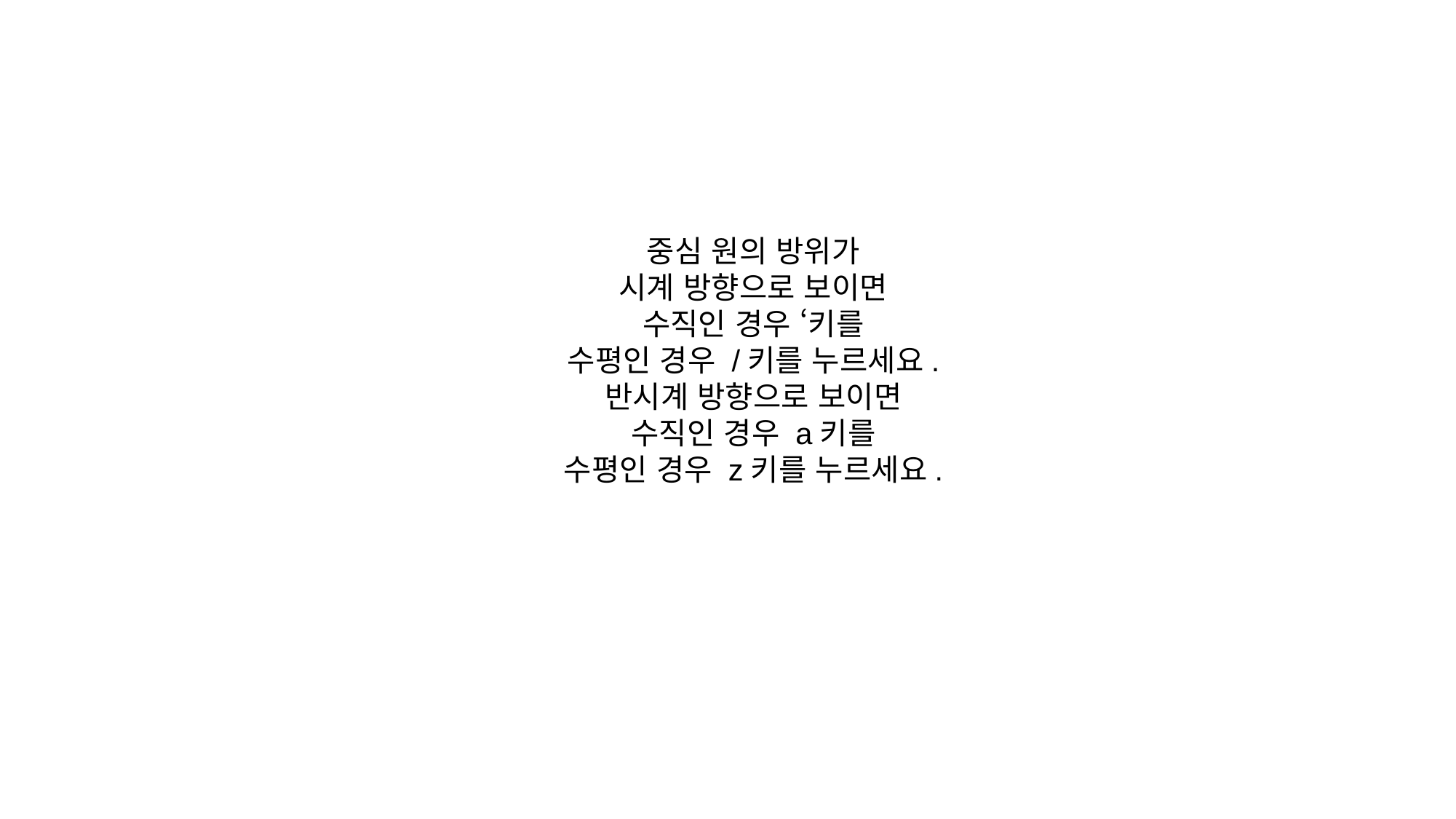

중심 원의 방위가
시계 방향으로 보이면
수직인 경우 ‘키를
수평인 경우 /키를 누르세요.
반시계 방향으로 보이면
수직인 경우 a키를
수평인 경우 z키를 누르세요.